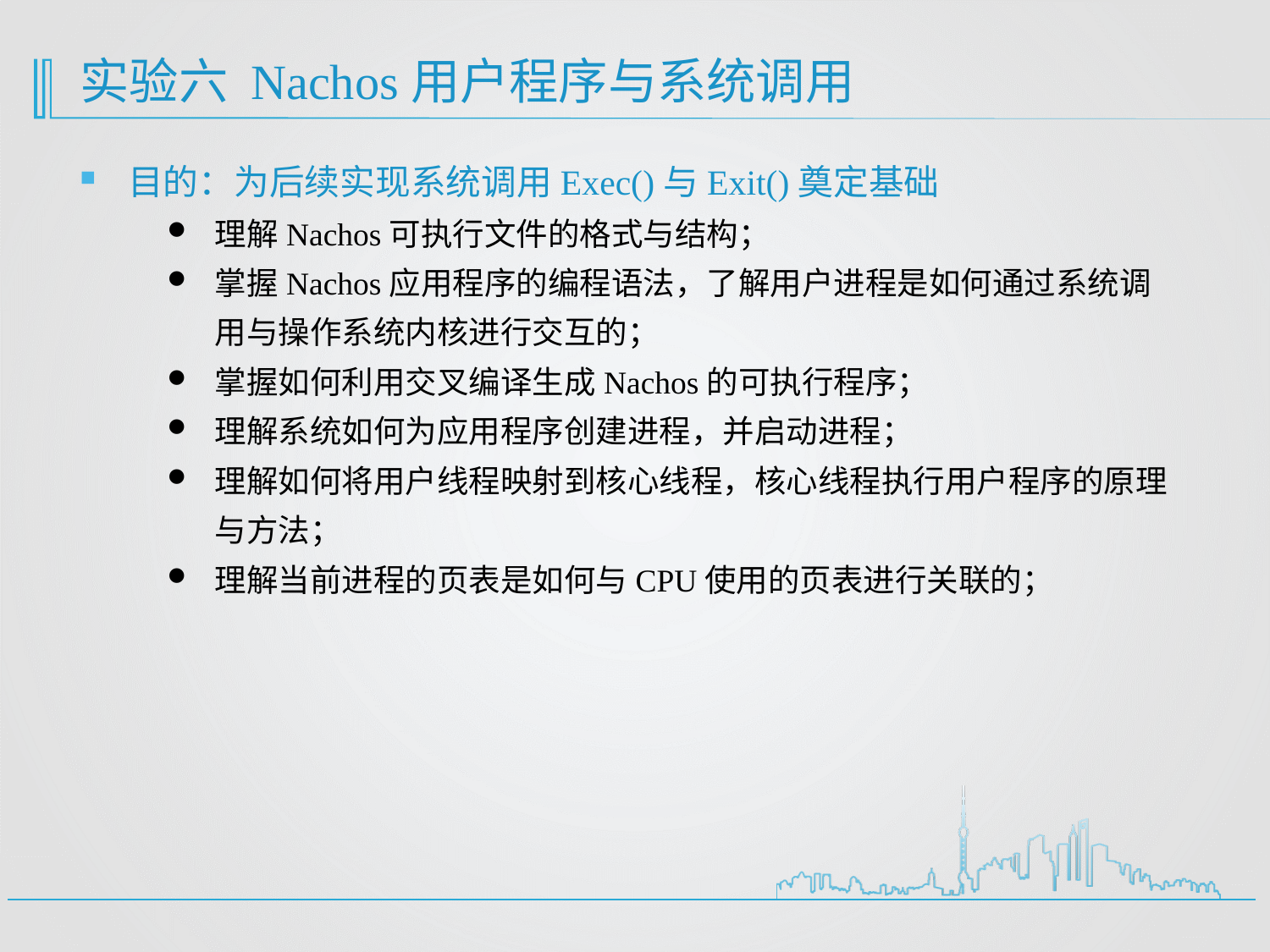

# 实验六 Nachos用户程序与系统调用
目的：为后续实现系统调用Exec()与Exit()奠定基础
理解Nachos可执行文件的格式与结构；
掌握Nachos应用程序的编程语法，了解用户进程是如何通过系统调用与操作系统内核进行交互的；
掌握如何利用交叉编译生成Nachos的可执行程序；
理解系统如何为应用程序创建进程，并启动进程；
理解如何将用户线程映射到核心线程，核心线程执行用户程序的原理与方法；
理解当前进程的页表是如何与CPU使用的页表进行关联的；